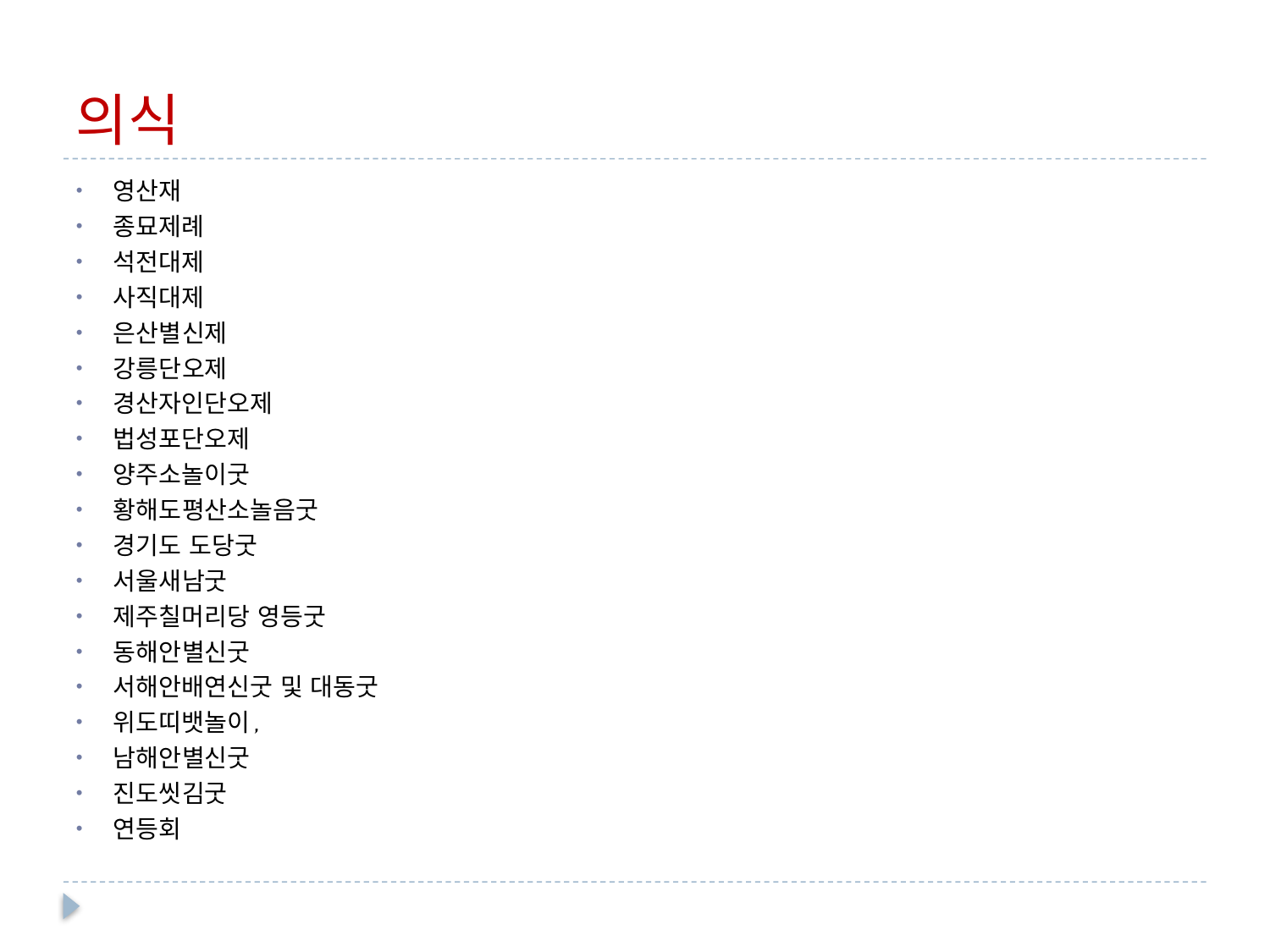

# 의식
영산재
종묘제례
석전대제
사직대제
은산별신제
강릉단오제
경산자인단오제
법성포단오제
양주소놀이굿
황해도평산소놀음굿
경기도 도당굿
서울새남굿
제주칠머리당 영등굿
동해안별신굿
서해안배연신굿 및 대동굿
위도띠뱃놀이,
남해안별신굿
진도씻김굿
연등회